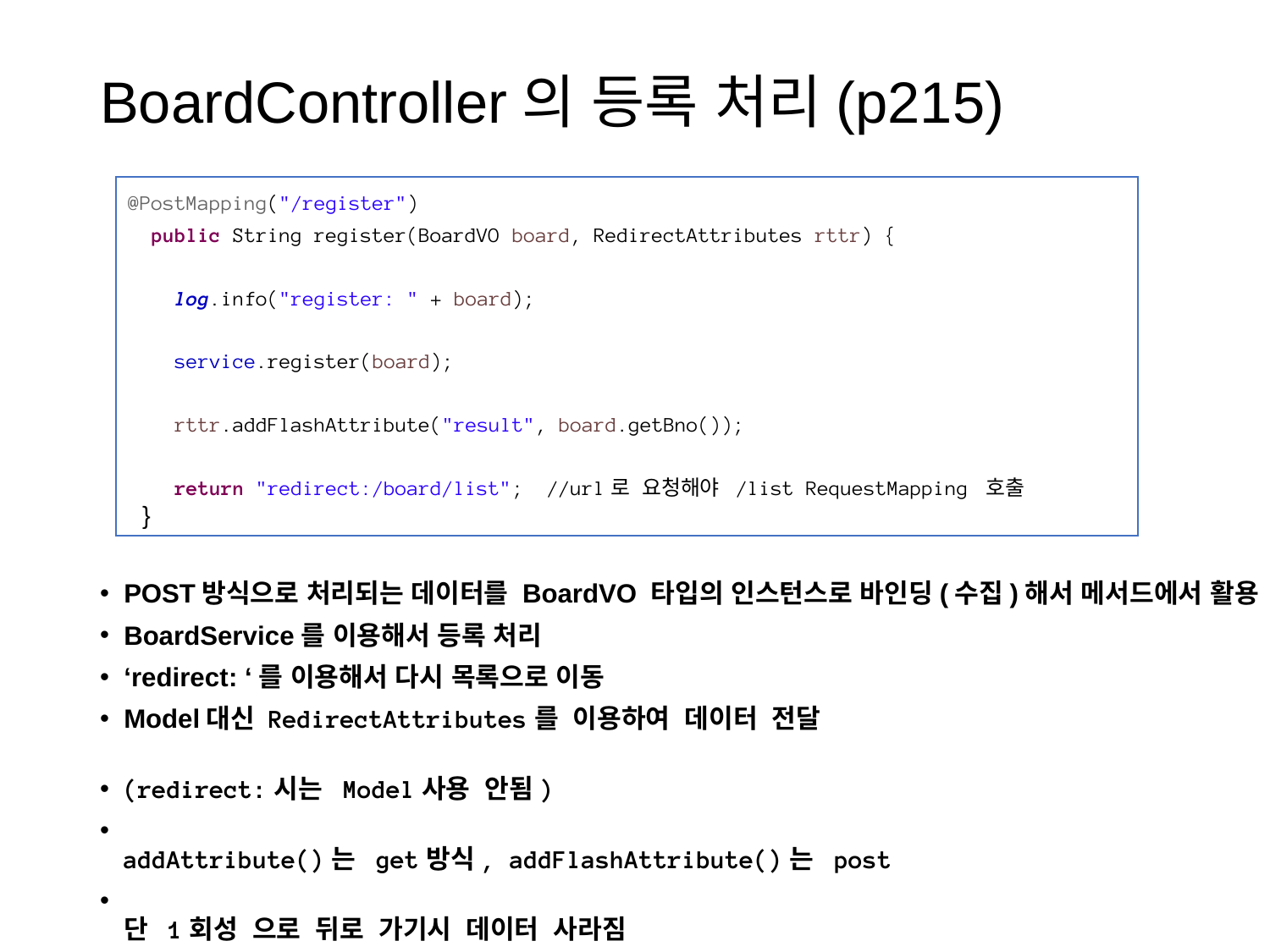

# BoardController의 등록 처리(p215)
@PostMapping("/register")
  public String register(BoardVO board, RedirectAttributes rttr) {

    log.info("register: " + board);

    service.register(board);

    rttr.addFlashAttribute("result", board.getBno());

    return "redirect:/board/list";  //url로 요청해야 /list RequestMapping 호출
  }
POST방식으로 처리되는 데이터를 BoardVO 타입의 인스턴스로 바인딩(수집)해서 메서드에서 활용
BoardService를 이용해서 등록 처리
‘redirect: ‘를 이용해서 다시 목록으로 이동
Model대신 RedirectAttributes를 이용하여 데이터 전달
(redirect:시는 Model사용 안됨)
addAttribute()는 get방식, addFlashAttribute()는 post
단 1회성 으로 뒤로 가기시 데이터 사라짐